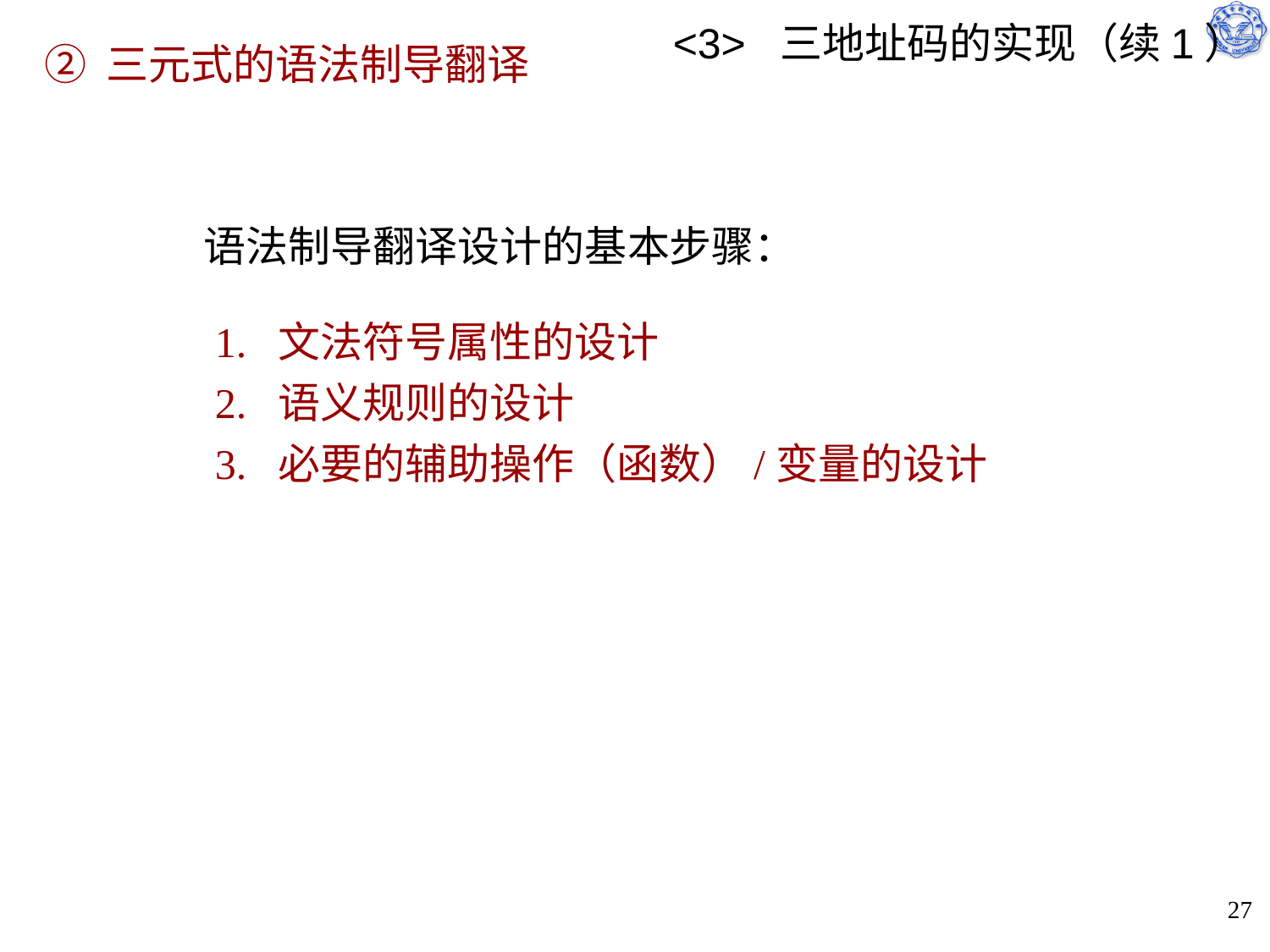

<3>  三地址码的实现（续1）
② 三元式的语法制导翻译
# 语法制导翻译设计的基本步骤：
1.  文法符号属性的设计
2.  语义规则的设计
3.  必要的辅助操作（函数）/变量的设计
27